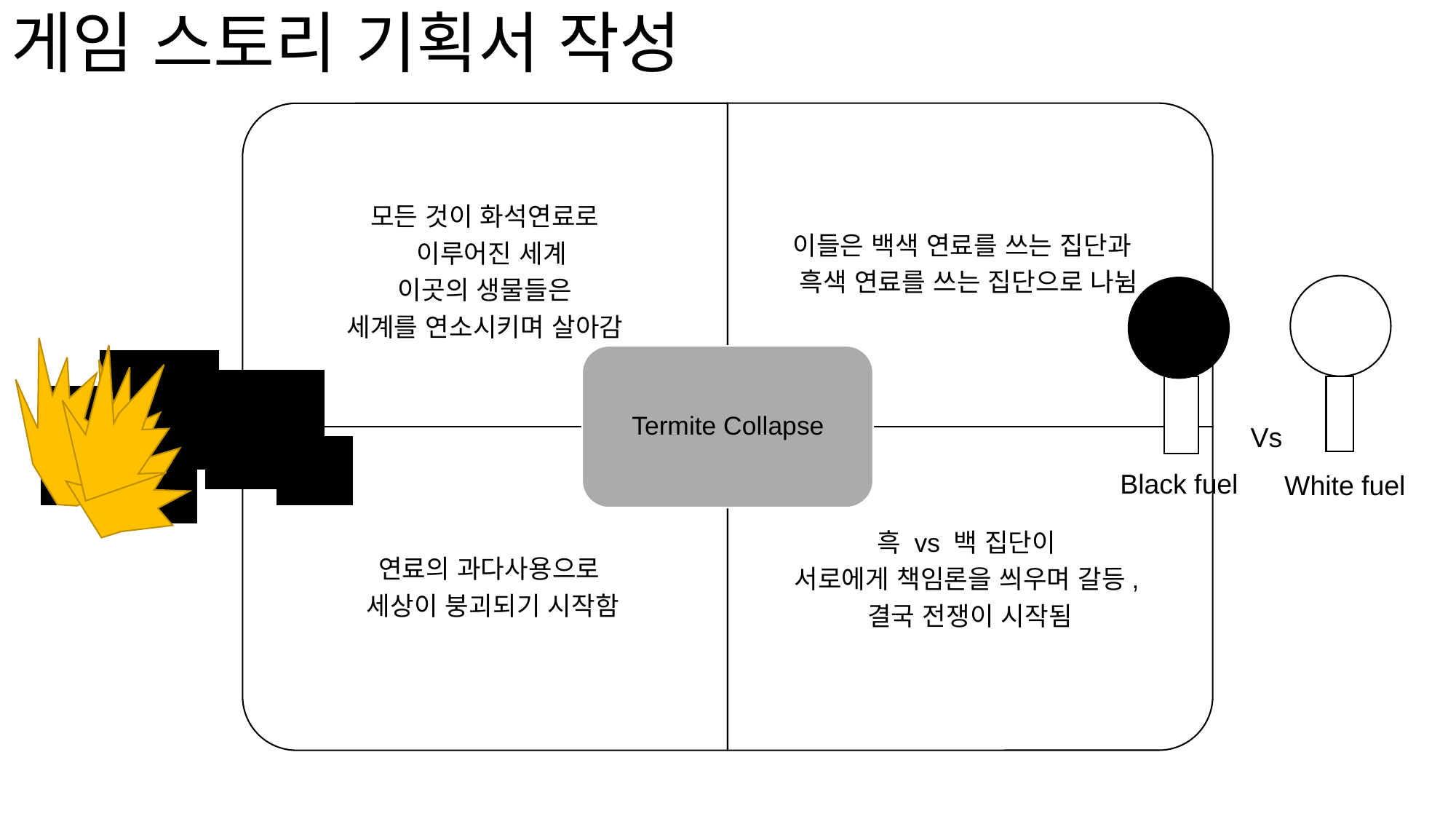

# 게임 스토리 기획서 작성
모든 것이 화석연료로
 이루어진 세계
이곳의 생물들은
세계를 연소시키며 살아감
이들은 백색 연료를 쓰는 집단과
 흑색 연료를 쓰는 집단으로 나뉨
연료의 과다사용으로
세상이 붕괴되기 시작함
흑 vs 백 집단이
서로에게 책임론을 씌우며 갈등,
결국 전쟁이 시작됨
Termite Collapse

Vs
Black fuel
White fuel